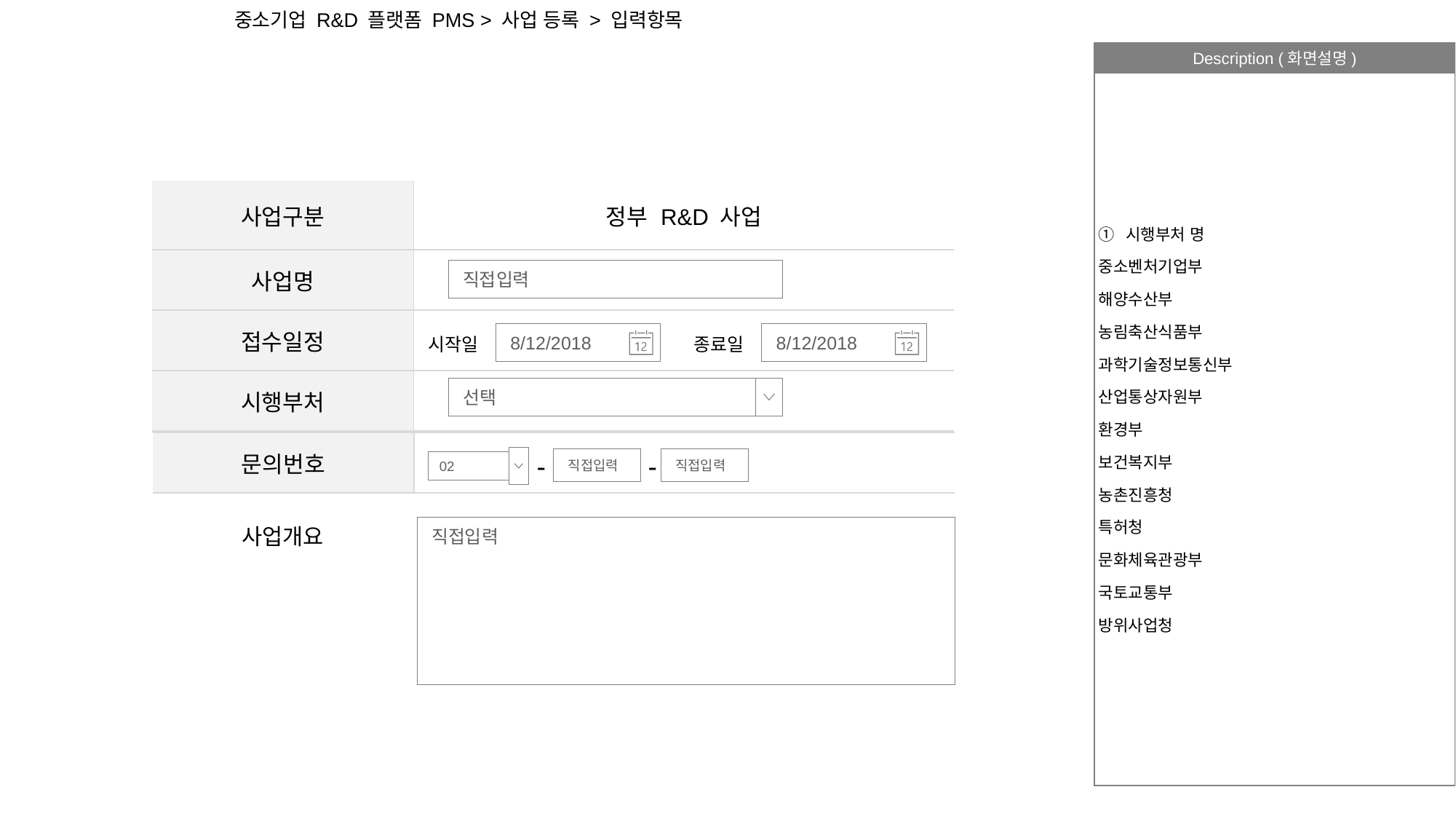

# 중소기업 R&D 플랫폼 PMS > 사업 등록 > 입력항목
시행부처 명
중소벤처기업부
해양수산부
농림축산식품부
과학기술정보통신부
산업통상자원부
환경부
보건복지부
농촌진흥청
특허청
문화체육관광부
국토교통부
방위사업청
| 사업구분 | 정부 R&D 사업 |
| --- | --- |
| 사업명 |  |
| 접수일정 |  |
| 시행부처 |  |
직접입력
8/12/2018

8/12/2018

시작일
종료일
선택

| 문의번호 |  |
| --- | --- |
-
-
02

직접입력
직접입력
사업개요
직접입력